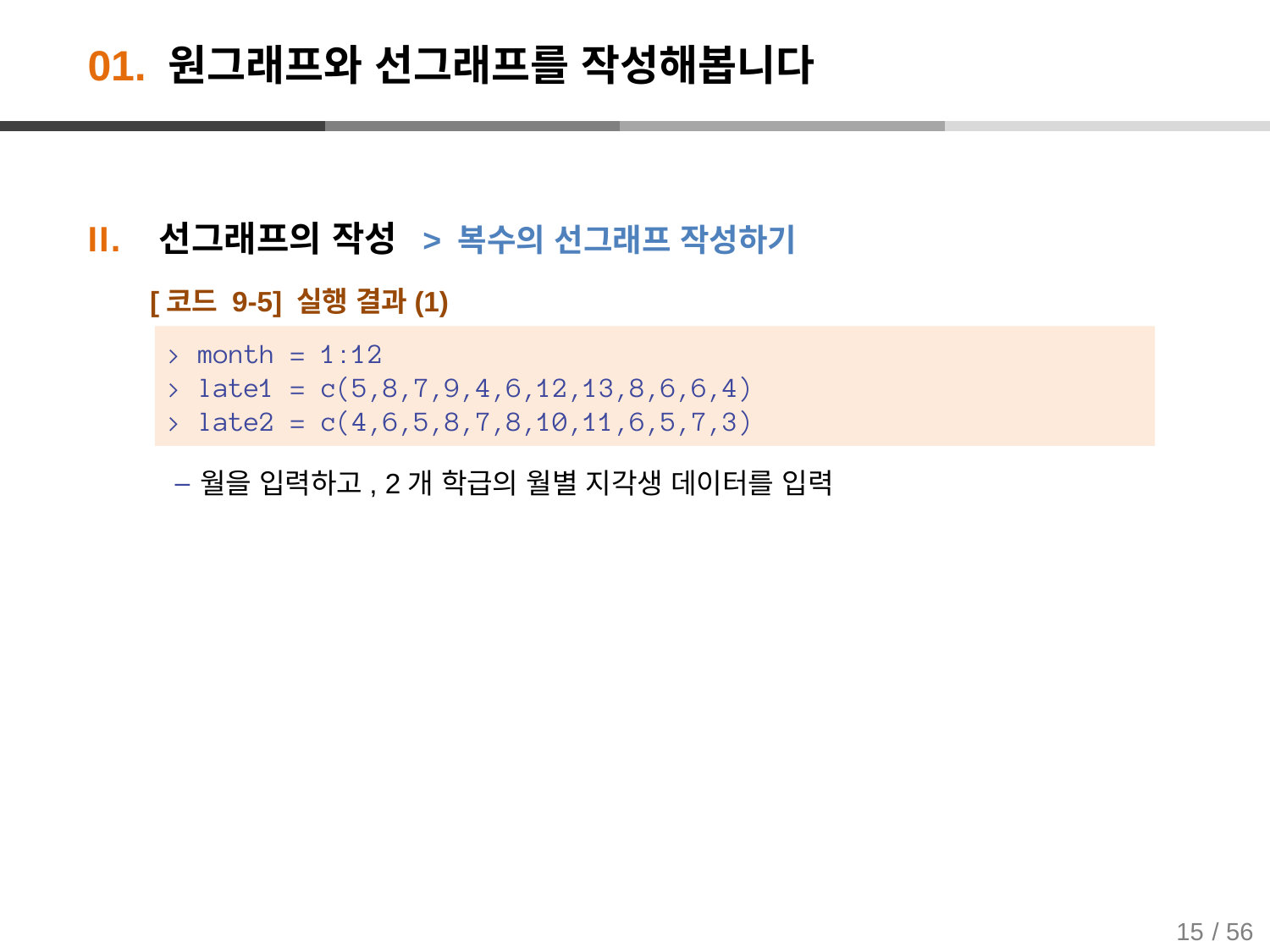

# 01. 원그래프와 선그래프를 작성해봅니다
선그래프의 작성 > 복수의 선그래프 작성하기
[코드 9-5] 실행 결과(1)

월을 입력하고, 2개 학급의 월별 지각생 데이터를 입력
> month = 1:12
> late1 = c(5,8,7,9,4,6,12,13,8,6,6,4)
> late2 = c(4,6,5,8,7,8,10,11,6,5,7,3)